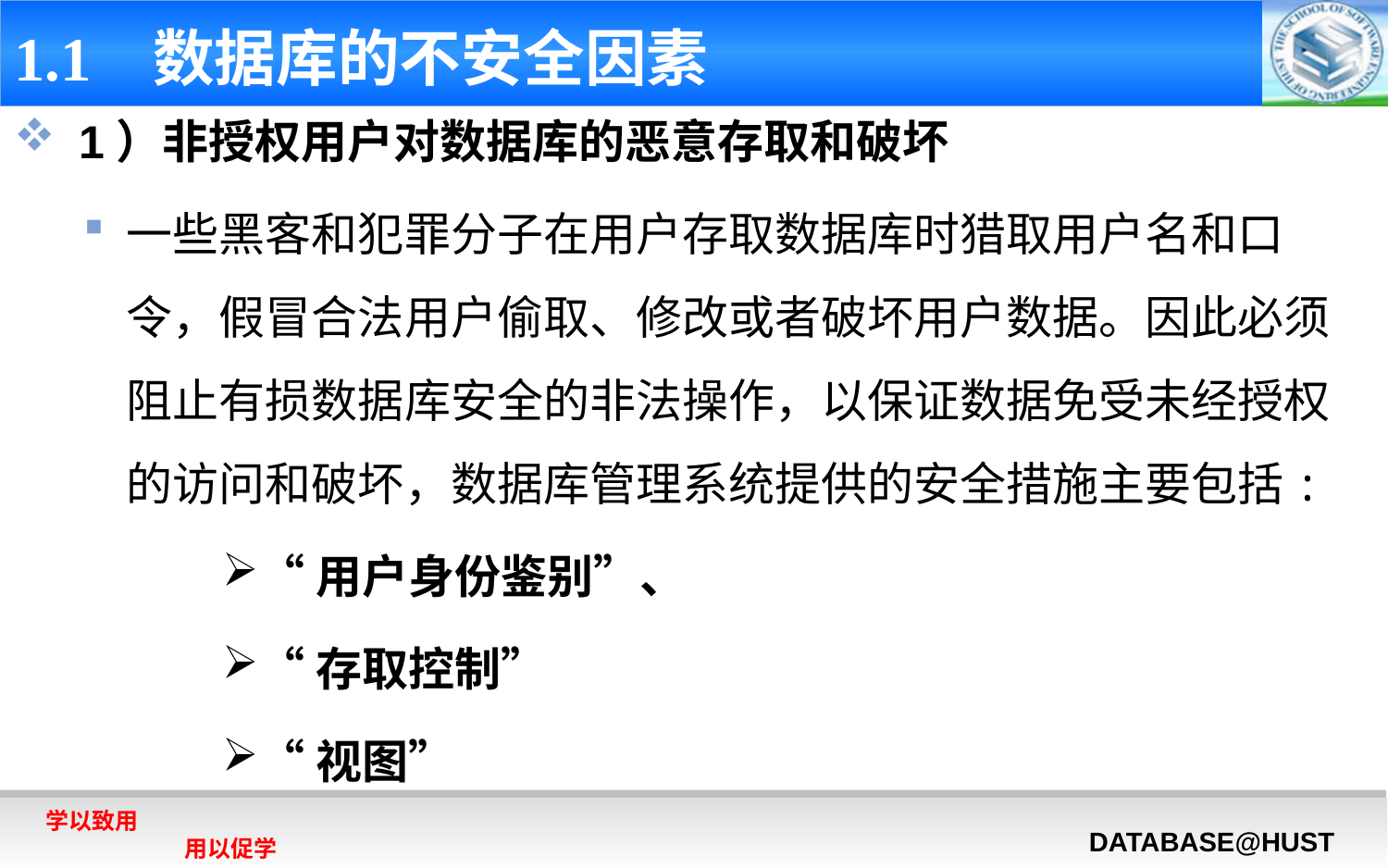

# 1.1   数据库的不安全因素
 1）非授权用户对数据库的恶意存取和破坏
一些黑客和犯罪分子在用户存取数据库时猎取用户名和口令，假冒合法用户偷取、修改或者破坏用户数据。因此必须阻止有损数据库安全的非法操作，以保证数据免受未经授权的访问和破坏，数据库管理系统提供的安全措施主要包括:
“用户身份鉴别”、
“存取控制”
“视图”